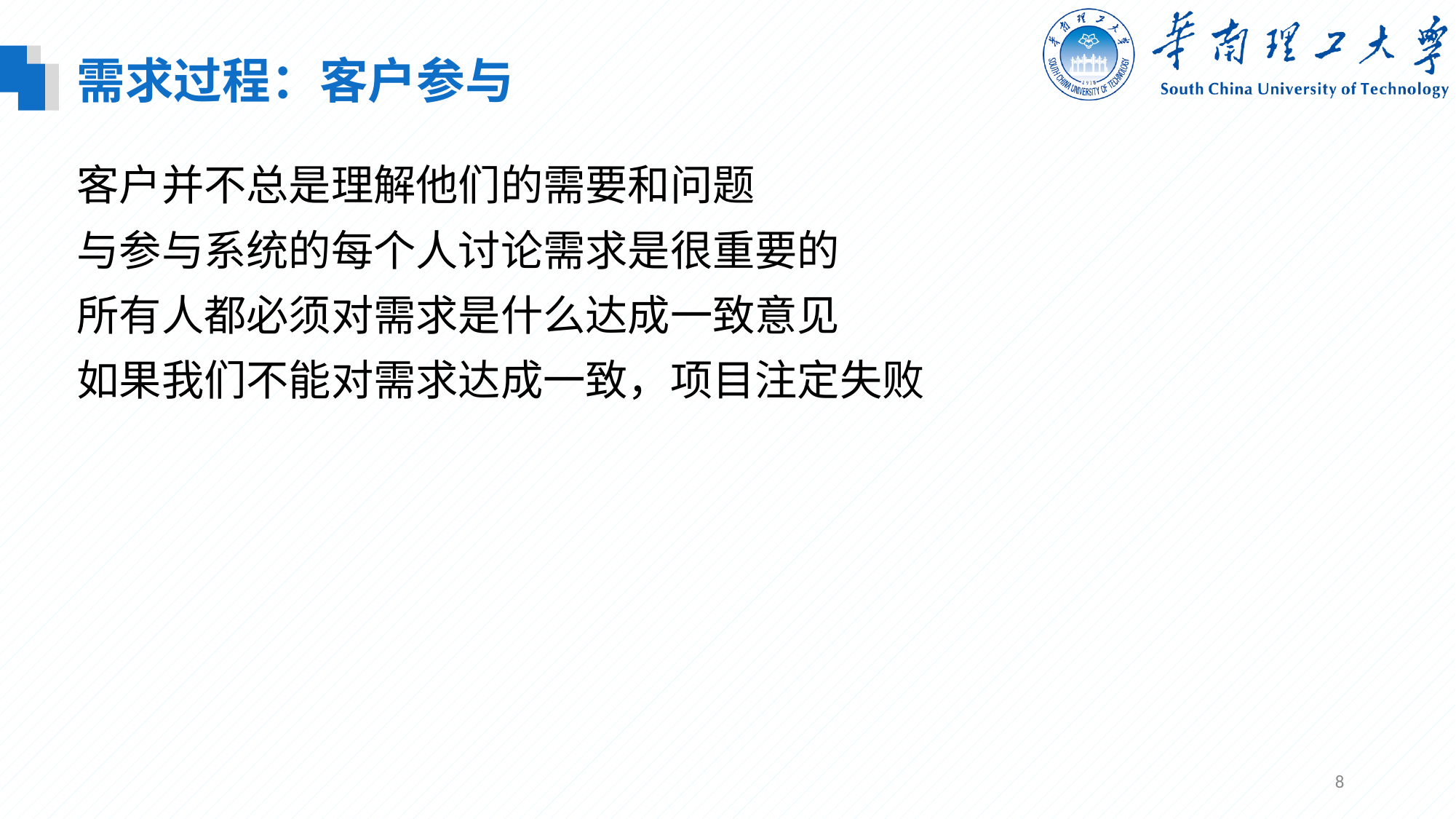

需求过程：客户参与
客户并不总是理解他们的需要和问题
与参与系统的每个人讨论需求是很重要的
所有人都必须对需求是什么达成一致意见
如果我们不能对需求达成一致，项目注定失败
8